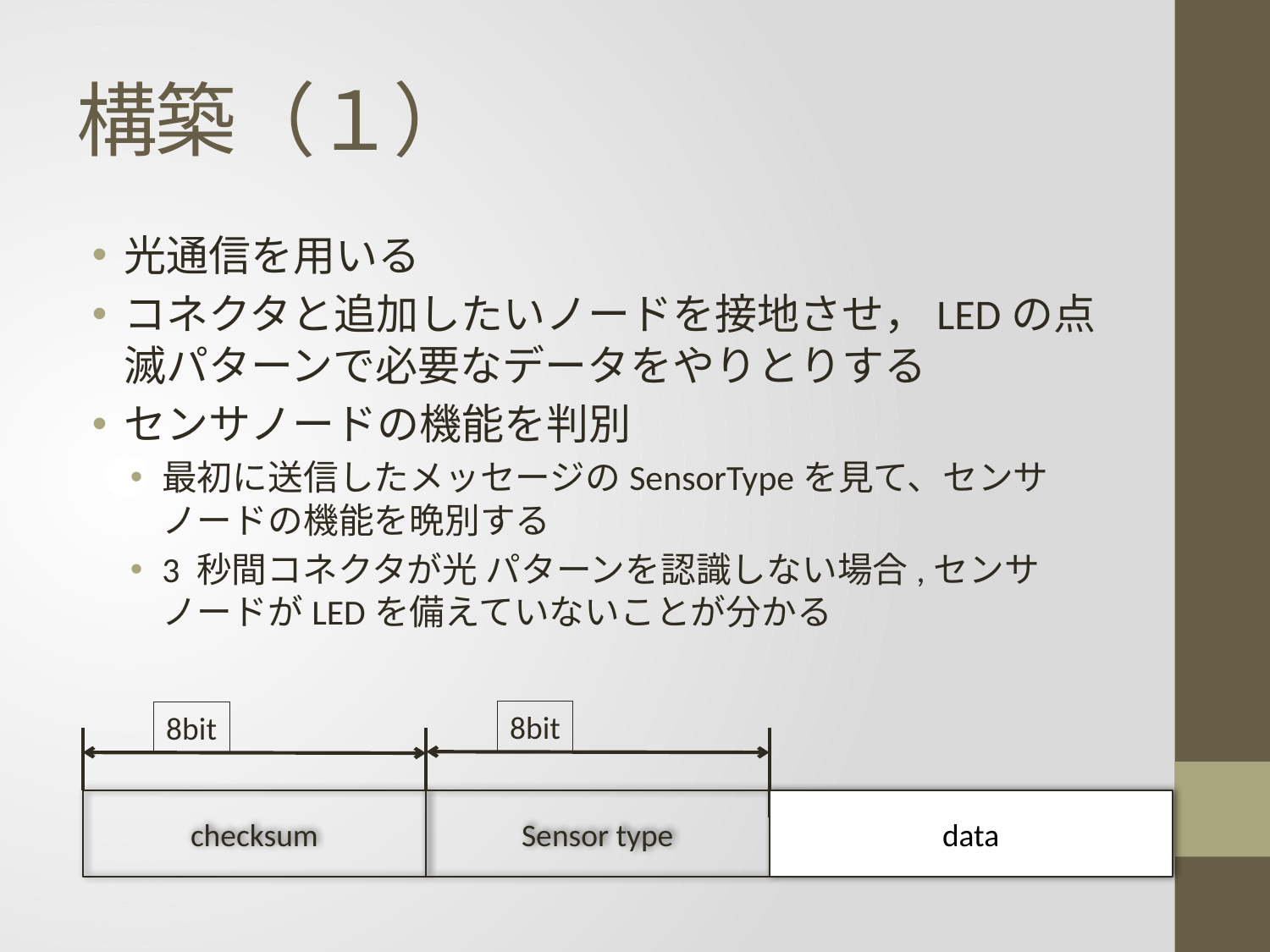

# 構築（１）
光通信を用いる
コネクタと追加したいノードを接地させ，LEDの点滅パターンで必要なデータをやりとりする
センサノードの機能を判別
最初に送信したメッセージのSensorTypeを見て、センサノードの機能を晩別する
3 秒間コネクタが光 パターンを認識しない場合,センサノードがLEDを備えていないことが分かる

8bit
8bit
checksum
Sensor type
data